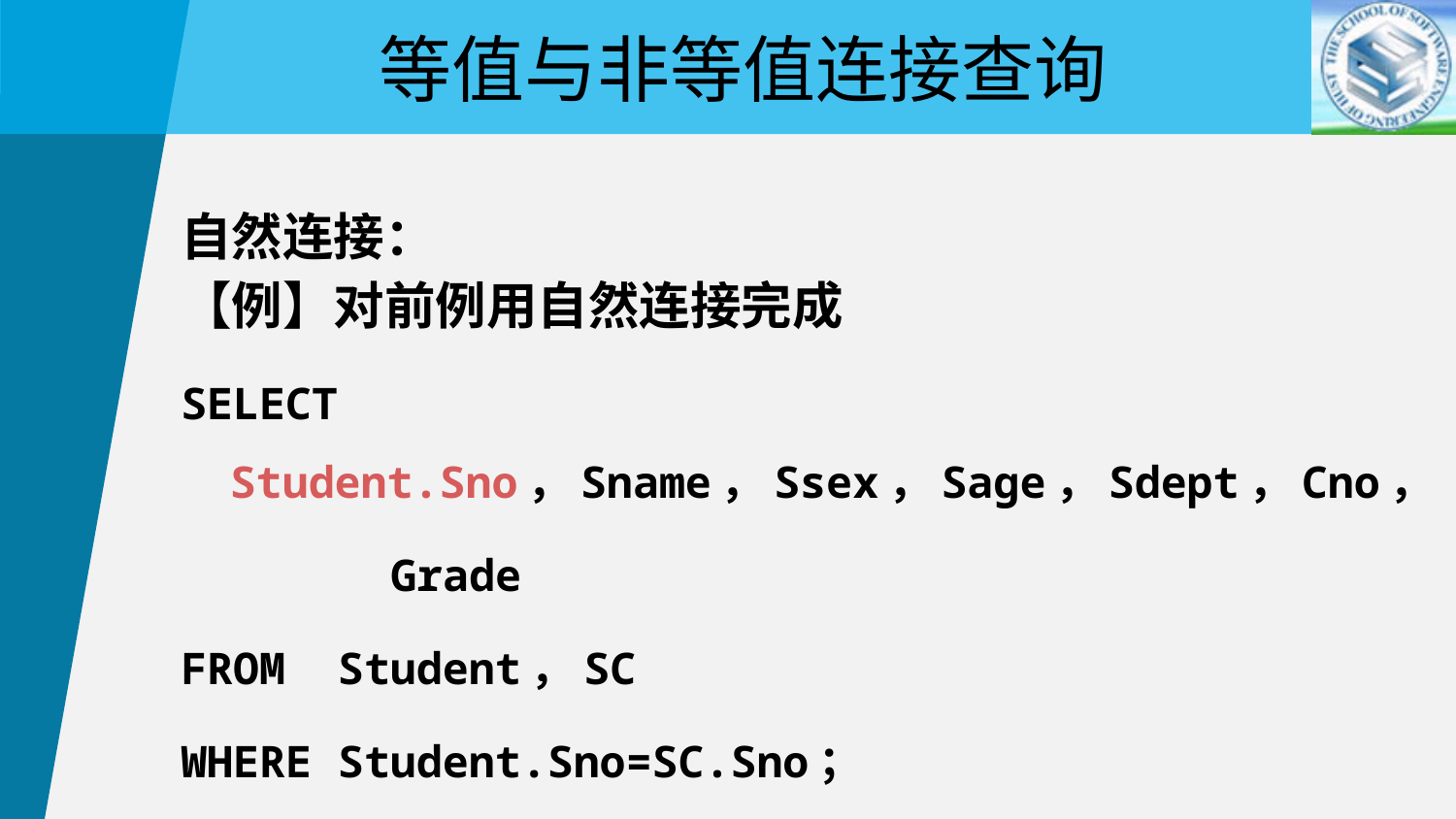

等值与非等值连接查询
自然连接：
【例】对前例用自然连接完成
SELECT  Student.Sno，Sname，Ssex，Sage，Sdept，Cno，
        Grade
FROM  Student，SC
WHERE Student.Sno=SC.Sno；